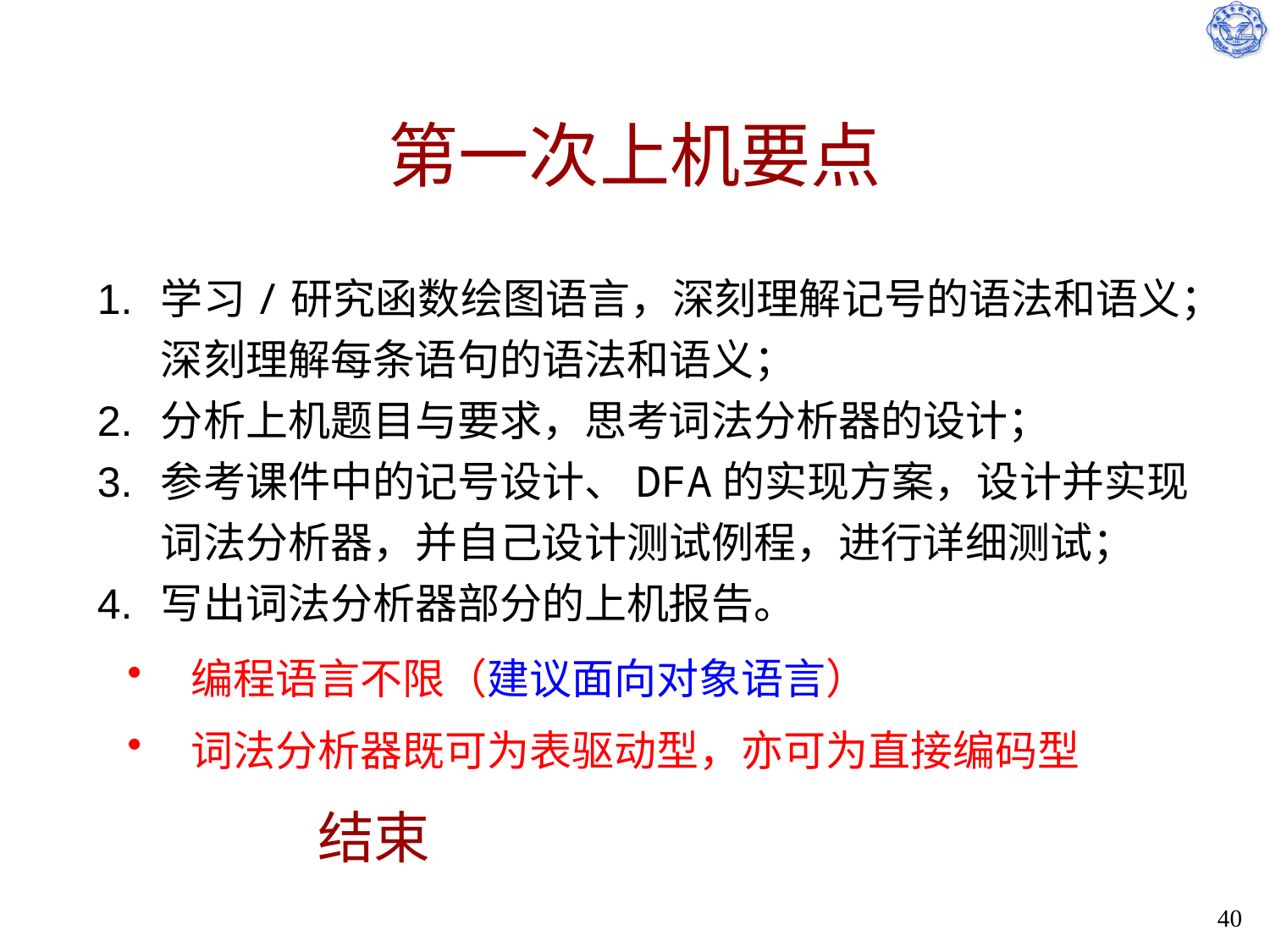

# 第一次上机要点
学习/研究函数绘图语言，深刻理解记号的语法和语义；深刻理解每条语句的语法和语义；
分析上机题目与要求，思考词法分析器的设计；
参考课件中的记号设计、DFA的实现方案，设计并实现词法分析器，并自己设计测试例程，进行详细测试；
写出词法分析器部分的上机报告。
编程语言不限（建议面向对象语言）
词法分析器既可为表驱动型，亦可为直接编码型
结束
40